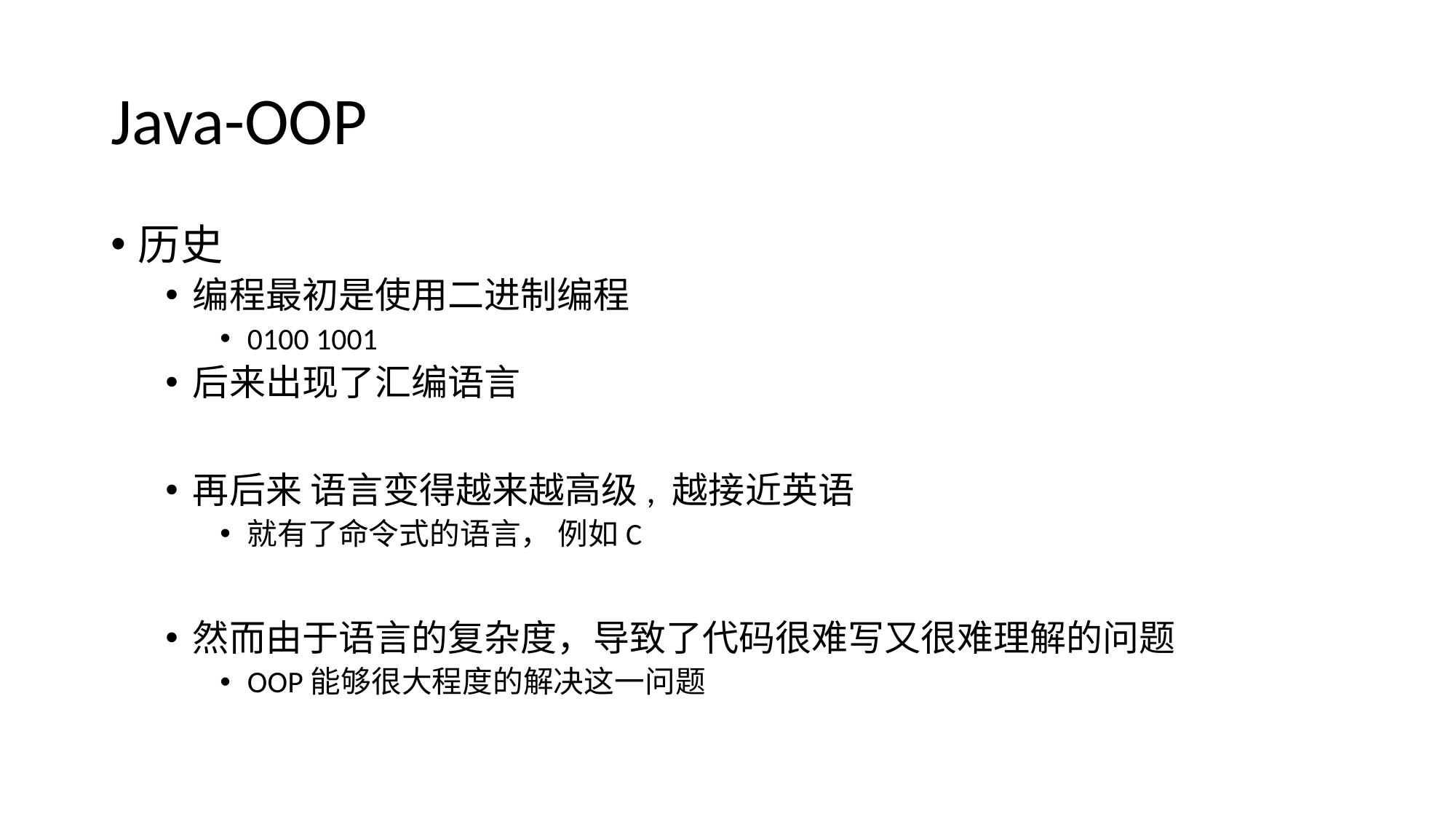

# Java-OOP
历史
编程最初是使用二进制编程
0100 1001
后来出现了汇编语言

再后来 语言变得越来越高级, 越接近英语
就有了命令式的语言， 例如C

然而由于语言的复杂度，导致了代码很难写又很难理解的问题
OOP能够很大程度的解决这一问题